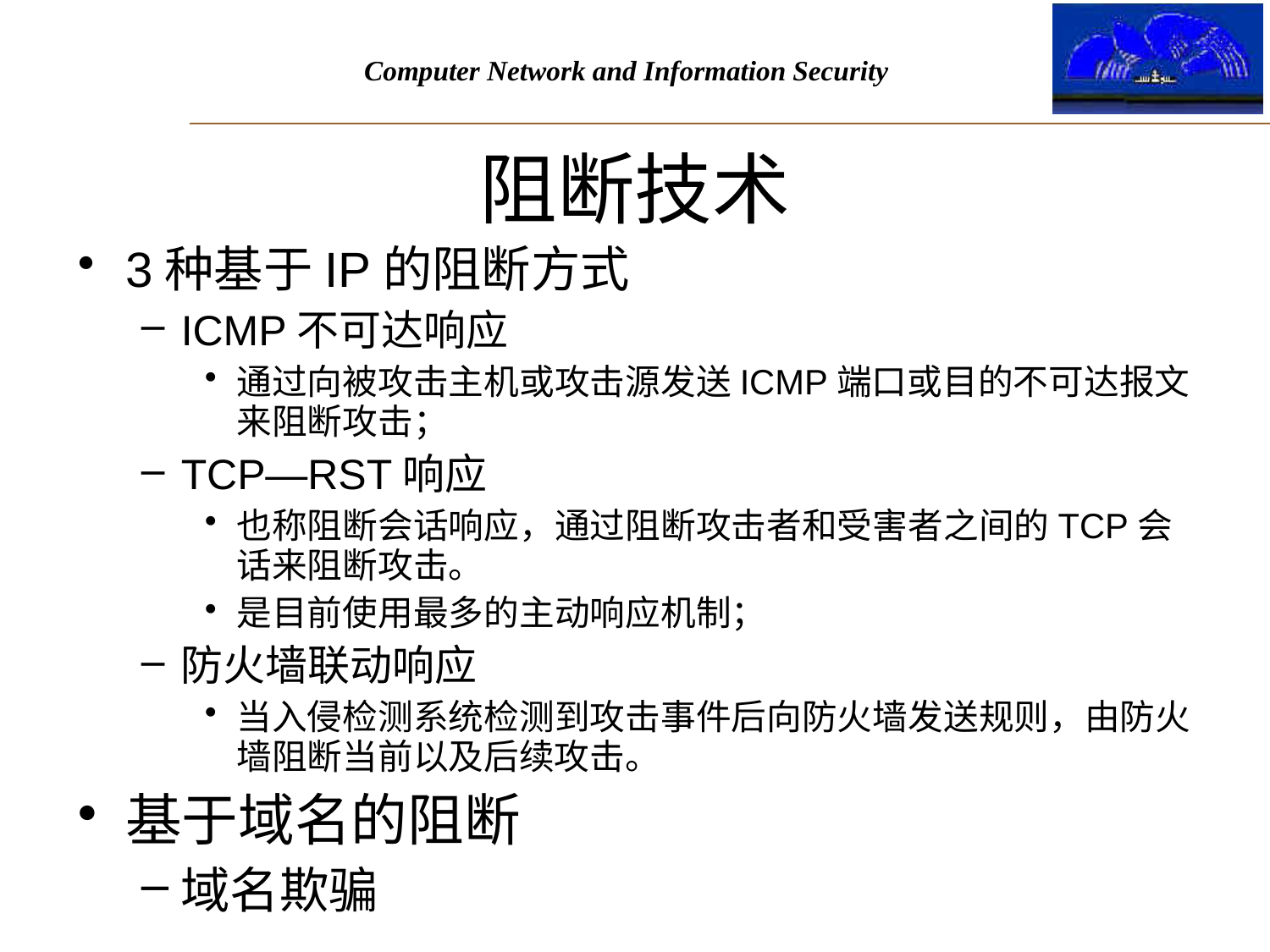

# 阻断技术
3种基于IP的阻断方式
ICMP不可达响应
通过向被攻击主机或攻击源发送ICMP端口或目的不可达报文来阻断攻击；
TCP—RST响应
也称阻断会话响应，通过阻断攻击者和受害者之间的TCP会话来阻断攻击。
是目前使用最多的主动响应机制；
防火墙联动响应
当入侵检测系统检测到攻击事件后向防火墙发送规则，由防火墙阻断当前以及后续攻击。
基于域名的阻断
域名欺骗